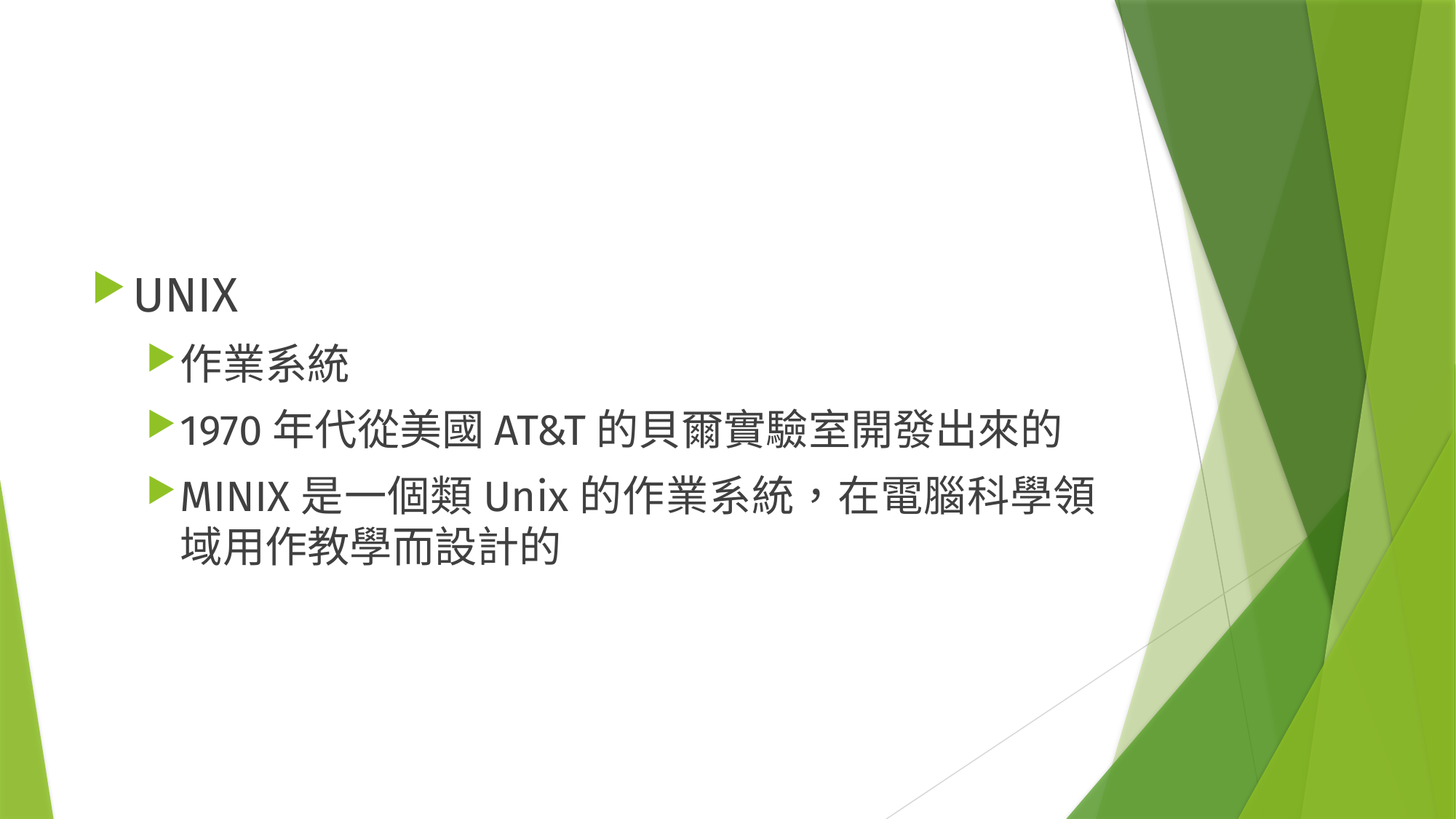

#
UNIX
作業系統
1970年代從美國AT&T的貝爾實驗室開發出來的
MINIX是一個類Unix的作業系統，在電腦科學領域用作教學而設計的